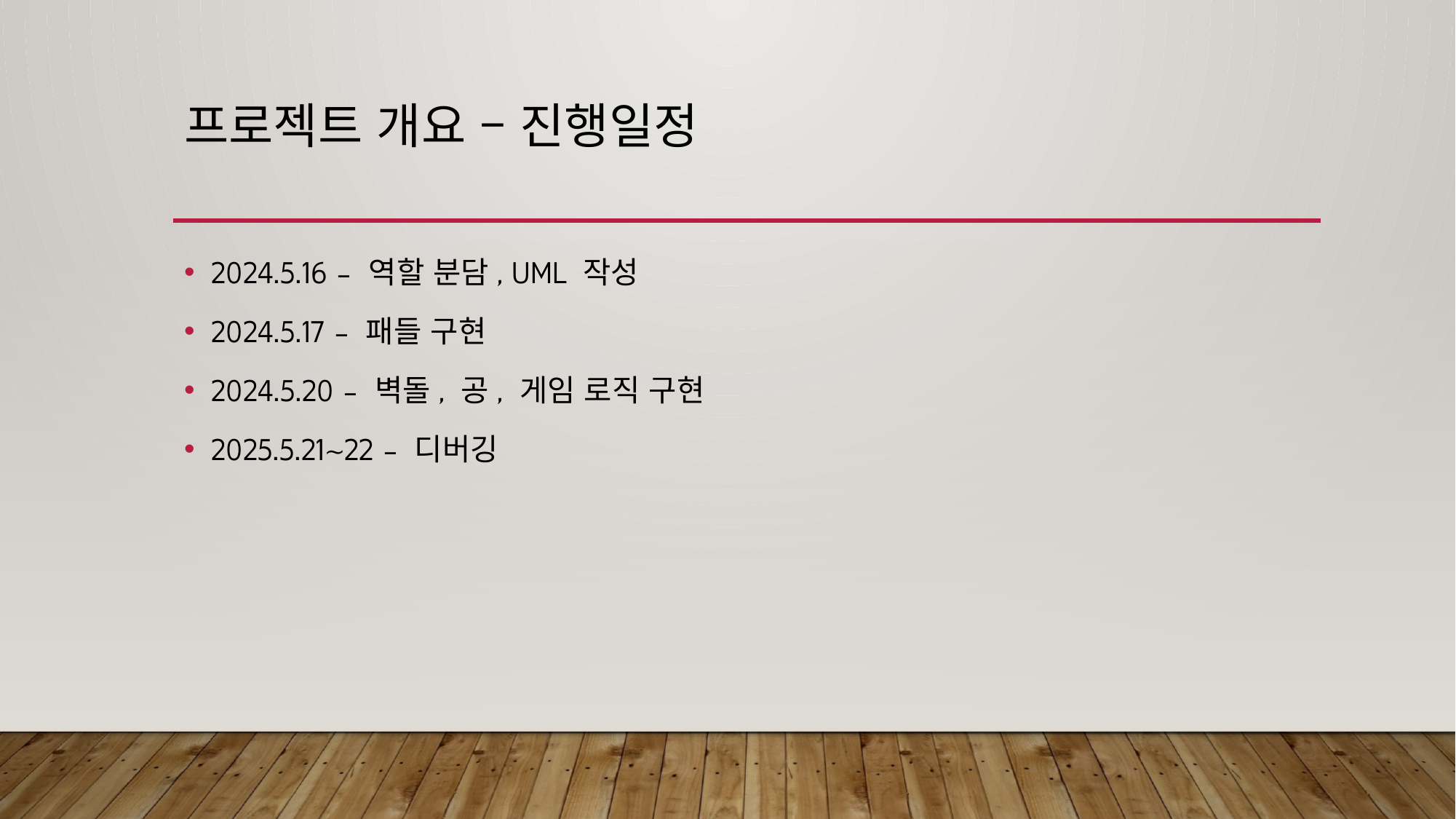

# 프로젝트 개요 – 진행일정
2024.5.16 – 역할 분담, UML 작성
2024.5.17 – 패들 구현
2024.5.20 – 벽돌, 공, 게임 로직 구현
2025.5.21~22 – 디버깅